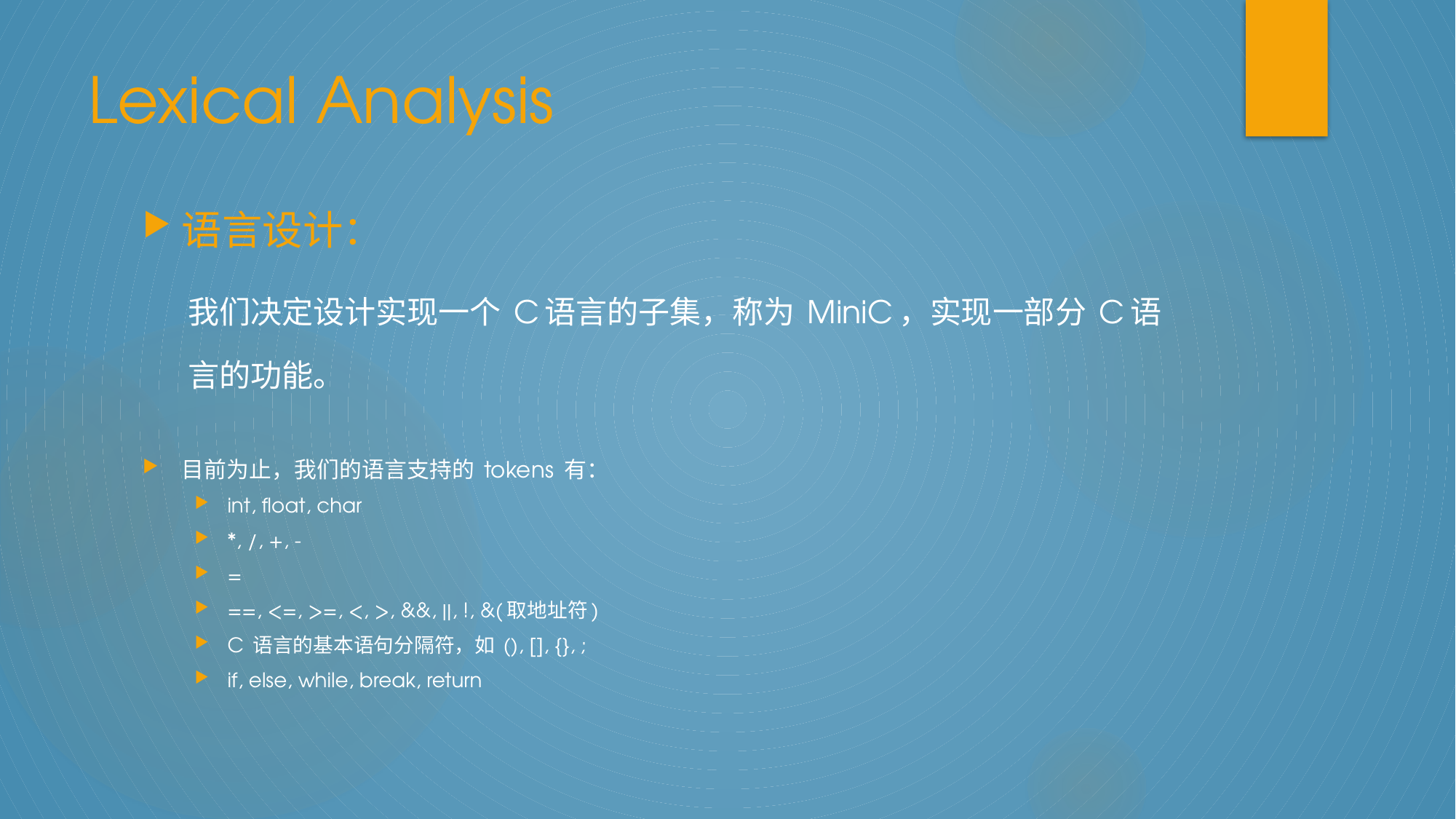

# Lexical Analysis
语言设计：
我们决定设计实现一个 C语言的子集，称为 MiniC，实现一部分 C语言的功能。

目前为止，我们的语言支持的 tokens 有：
int, float, char
*, /, +, -
=
==, <=, >=, <, >, &&, ||, !, &(取地址符)
C 语言的基本语句分隔符，如 (), [], {}, ;
if, else, while, break, return